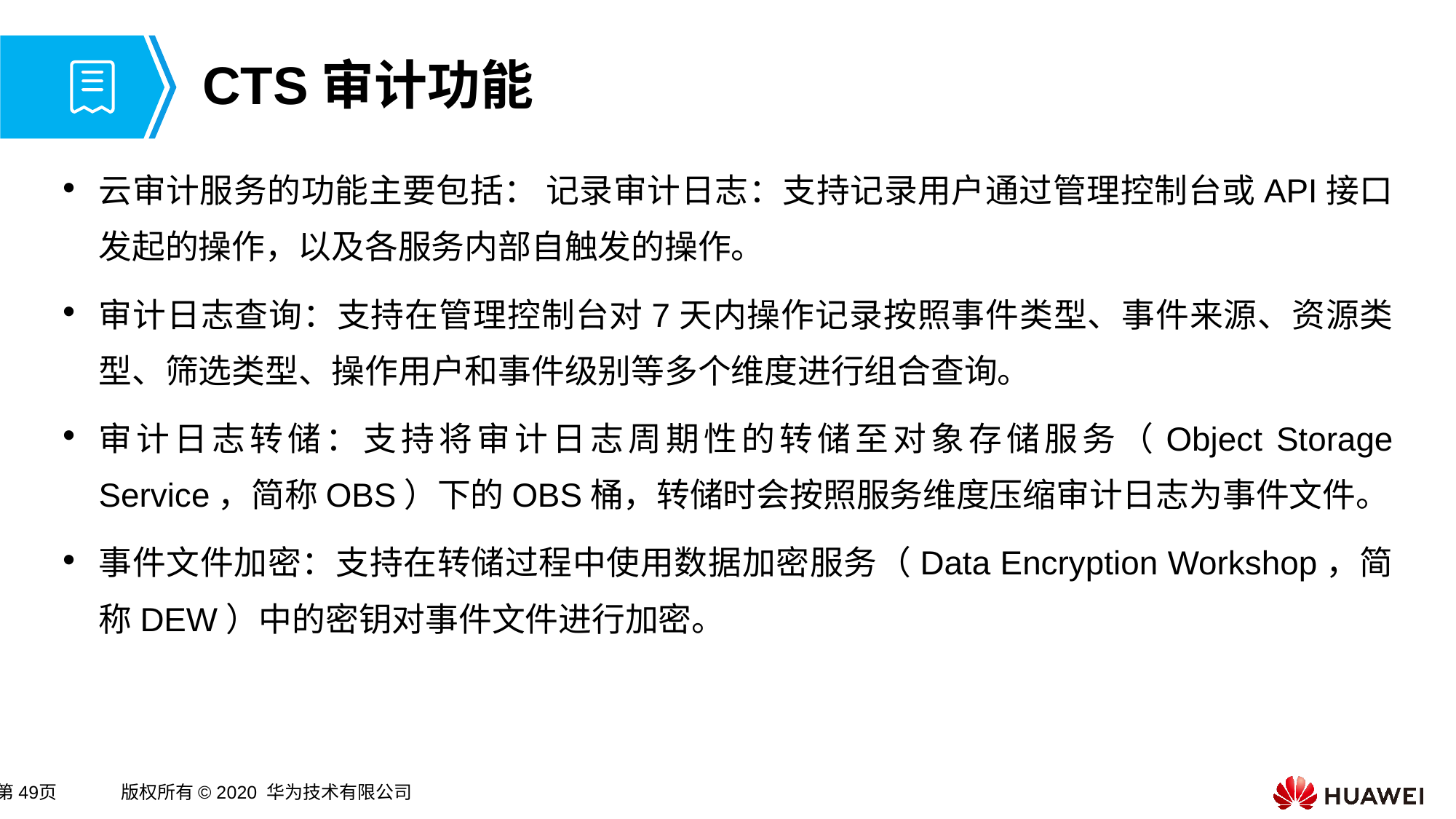

# CTS审计功能
云审计服务的功能主要包括： 记录审计日志：支持记录用户通过管理控制台或API接口发起的操作，以及各服务内部自触发的操作。
审计日志查询：支持在管理控制台对7天内操作记录按照事件类型、事件来源、资源类型、筛选类型、操作用户和事件级别等多个维度进行组合查询。
审计日志转储：支持将审计日志周期性的转储至对象存储服务（Object Storage Service，简称OBS）下的OBS桶，转储时会按照服务维度压缩审计日志为事件文件。
事件文件加密：支持在转储过程中使用数据加密服务（Data Encryption Workshop，简称DEW）中的密钥对事件文件进行加密。